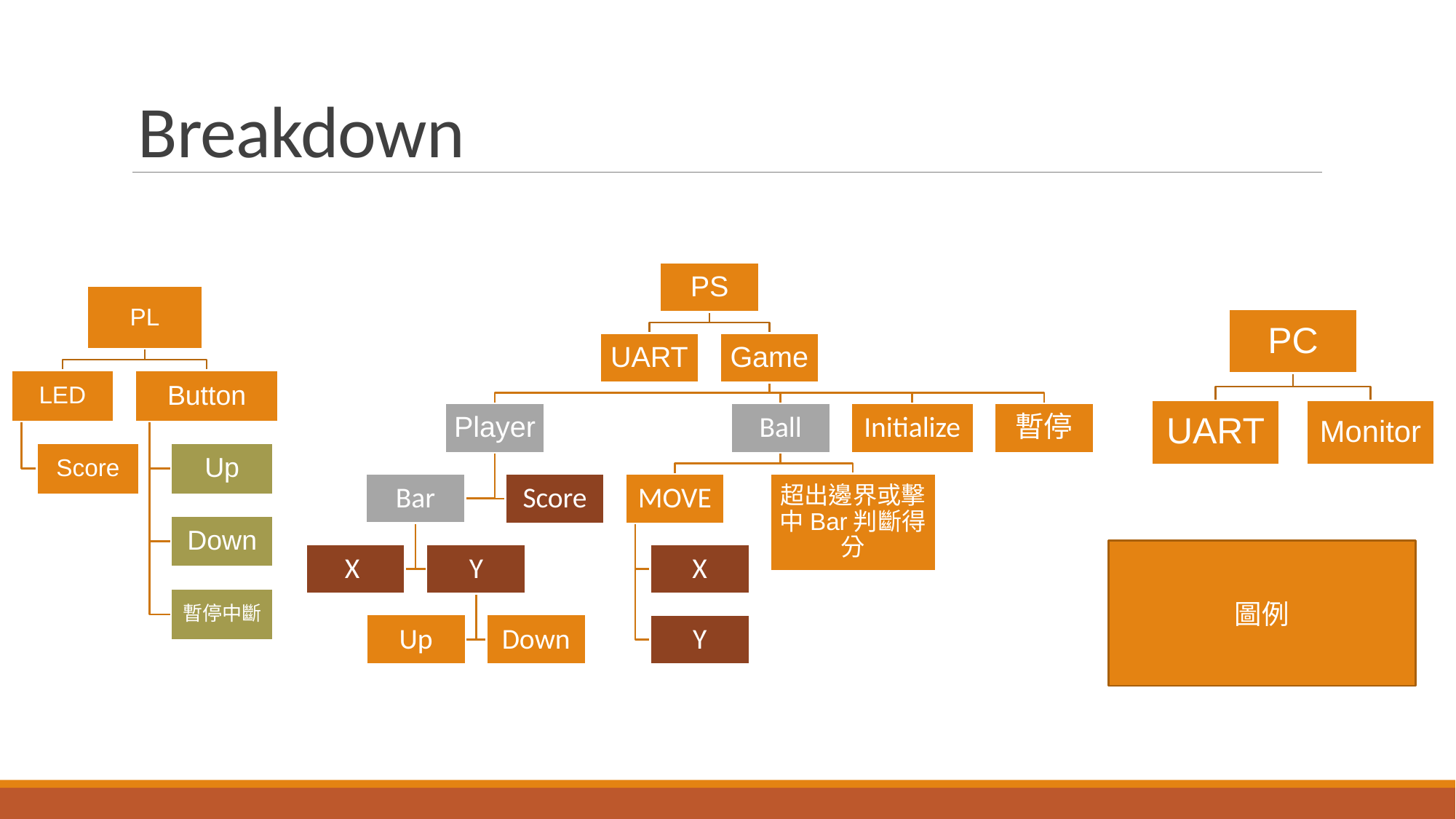

# Breakdown
PS
UART
Game
Player
Bar
X
Y
Up
Down
Score
Ball
MOVE
X
Y
超出邊界或擊中Bar判斷得分
Initialize
暫停
PC
UART
Monitor
PL
LED
Score
Button
Up
Down
暫停中斷
圖例